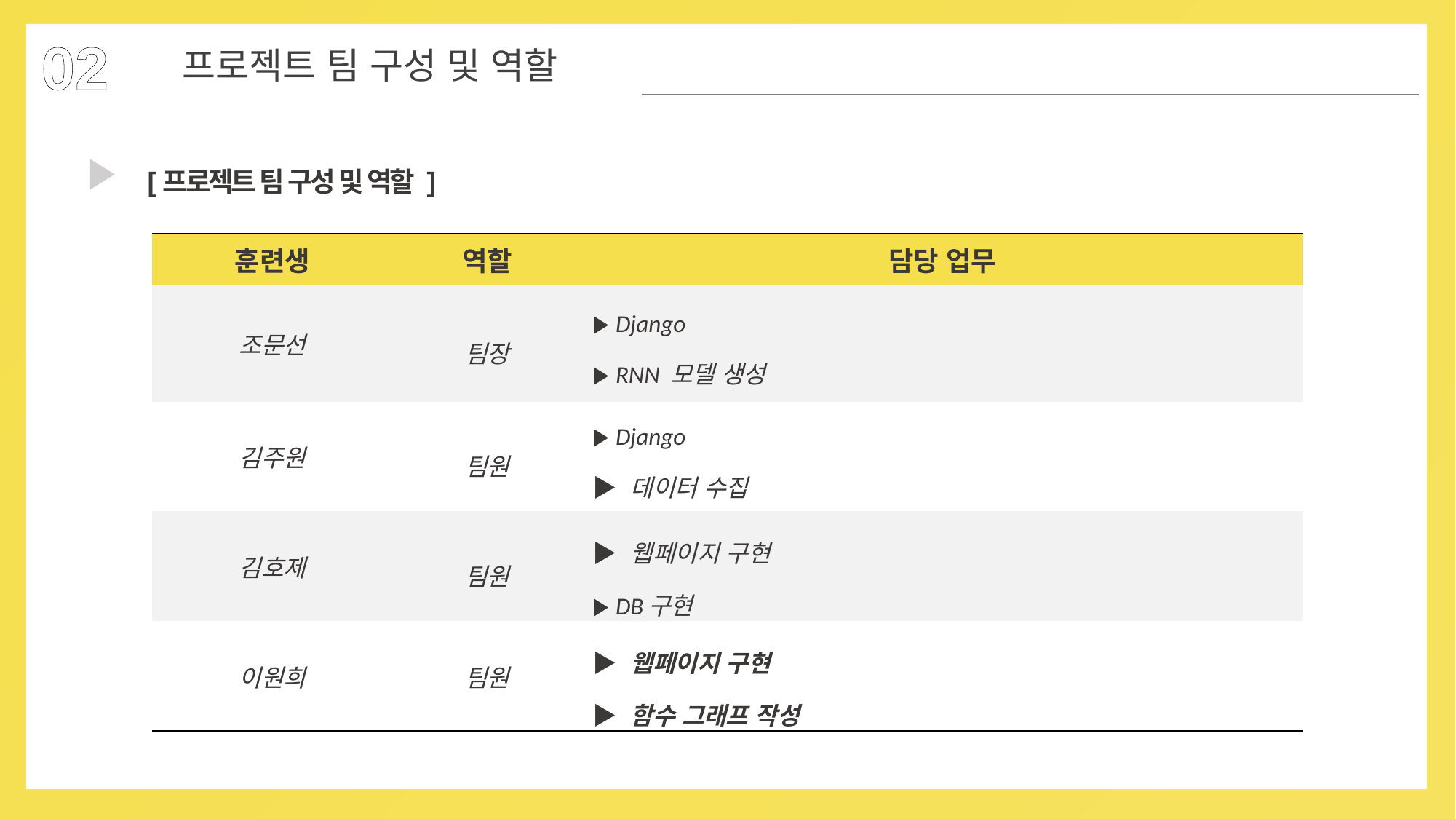

02

프로젝트 팀 구성 및 역할
▶
[프로젝트 팀 구성 및 역할 ]
| 훈련생 | 역할 | 담당 업무 |
| --- | --- | --- |
| 조문선 | 팀장 | ▶ Django ▶ RNN 모델 생성 |
| 김주원 | 팀원 | ▶ Django ▶ 데이터 수집 |
| 김호제 | 팀원 | ▶ 웹페이지 구현 ▶ DB구현 |
| 이원희 | 팀원 | ▶ 웹페이지 구현 ▶ 함수 그래프 작성 |